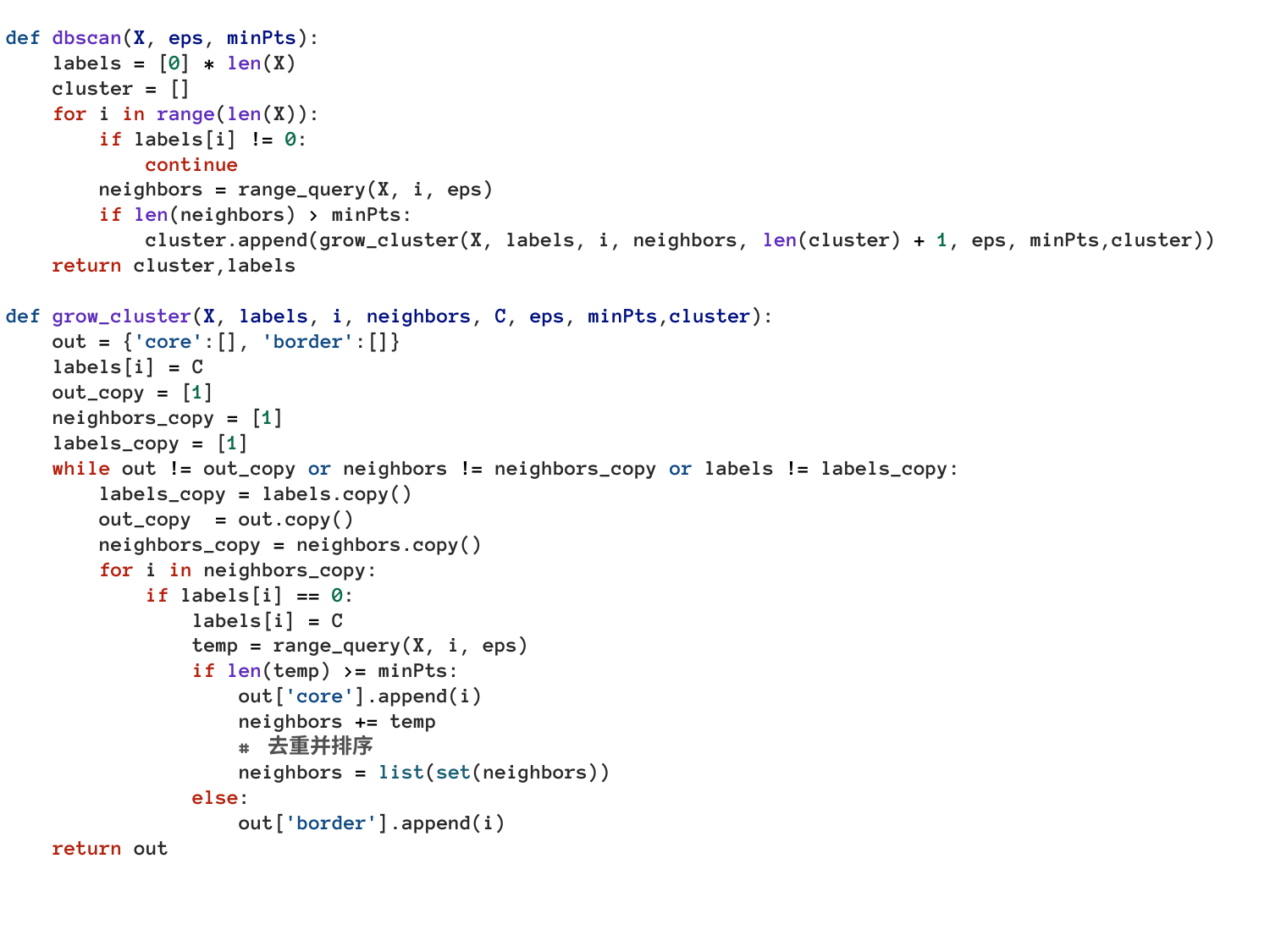

def dbscan(X, eps, minPts):
    labels = [0] * len(X)
    cluster = []
    for i in range(len(X)):
        if labels[i] != 0:
            continue
        neighbors = range_query(X, i, eps)
        if len(neighbors) > minPts:
            cluster.append(grow_cluster(X, labels, i, neighbors, len(cluster) + 1, eps, minPts,cluster))
    return cluster,labels
def grow_cluster(X, labels, i, neighbors, C, eps, minPts,cluster):
    out = {'core':[], 'border':[]}
    labels[i] = C
    out_copy = [1]
    neighbors_copy = [1]
    labels_copy = [1]
    while out != out_copy or neighbors != neighbors_copy or labels != labels_copy:
        labels_copy = labels.copy()
        out_copy  = out.copy()
        neighbors_copy = neighbors.copy()
        for i in neighbors_copy:
            if labels[i] == 0:
                labels[i] = C
                temp = range_query(X, i, eps)
                if len(temp) >= minPts:
                    out['core'].append(i)
                    neighbors += temp
                    # 去重并排序
                    neighbors = list(set(neighbors))
                else:
                    out['border'].append(i)
    return out